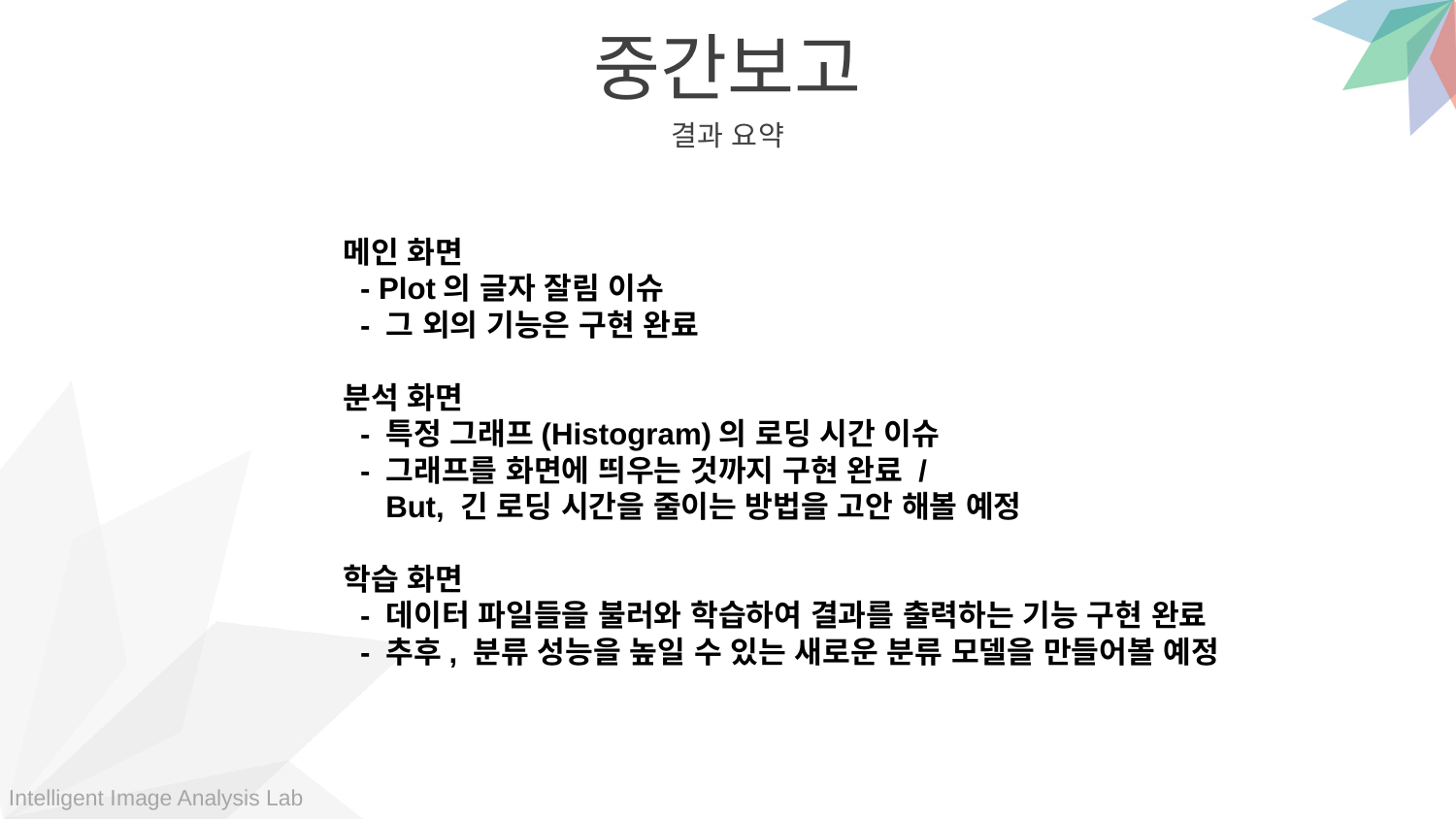

중간보고
결과 요약
메인 화면
  - Plot의 글자 잘림 이슈
  - 그 외의 기능은 구현 완료

분석 화면
  - 특정 그래프(Histogram)의 로딩 시간 이슈
  - 그래프를 화면에 띄우는 것까지 구현 완료 /
     But, 긴 로딩 시간을 줄이는 방법을 고안 해볼 예정

학습 화면
  - 데이터 파일들을 불러와 학습하여 결과를 출력하는 기능 구현 완료
  - 추후, 분류 성능을 높일 수 있는 새로운 분류 모델을 만들어볼 예정